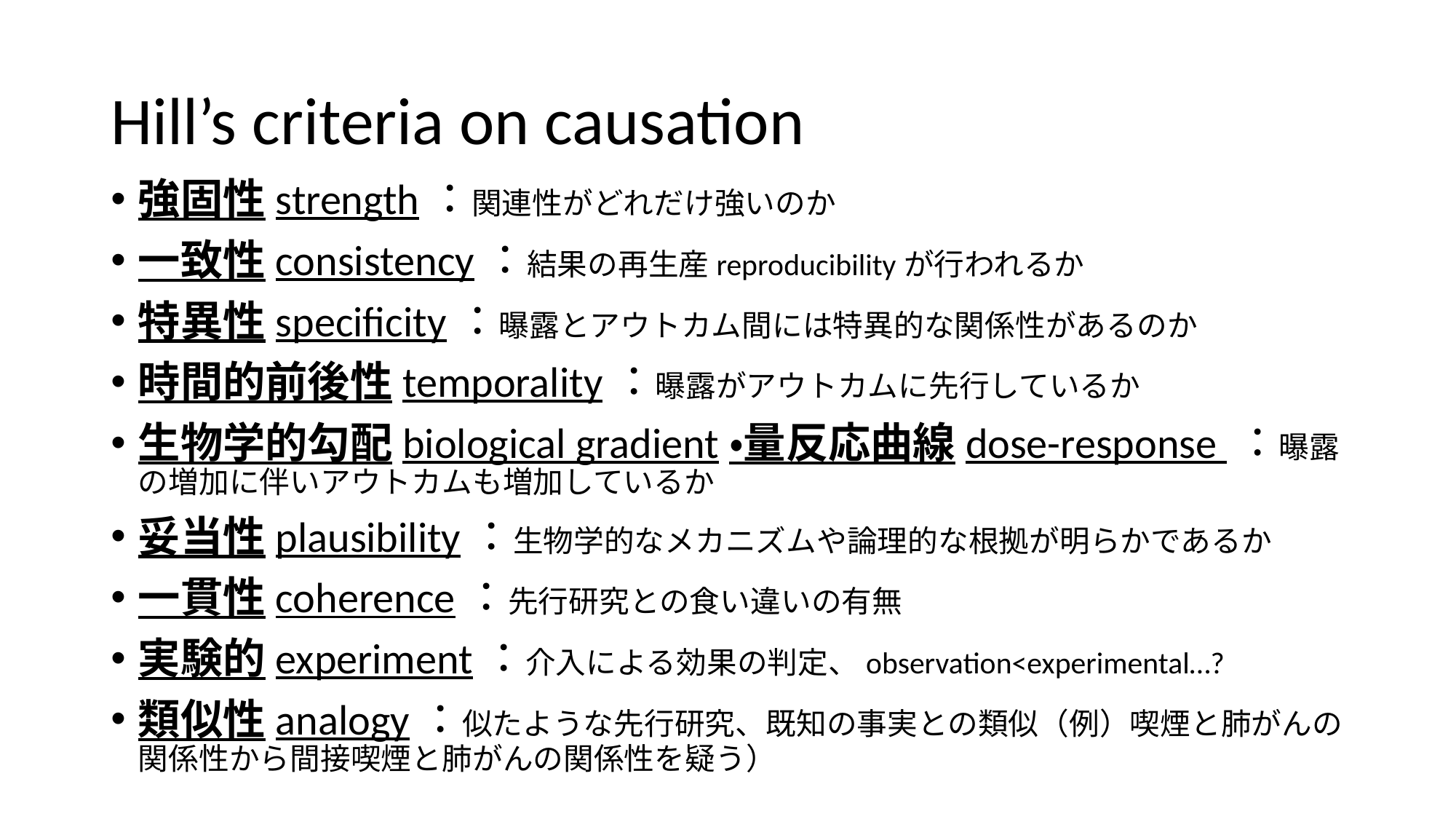

# Hill’s criteria on causation
強固性strength：関連性がどれだけ強いのか
一致性consistency：結果の再生産reproducibilityが行われるか
特異性specificity：曝露とアウトカム間には特異的な関係性があるのか
時間的前後性temporality：曝露がアウトカムに先行しているか
生物学的勾配biological gradient・量反応曲線dose-response ：曝露の増加に伴いアウトカムも増加しているか
妥当性plausibility：生物学的なメカニズムや論理的な根拠が明らかであるか
一貫性coherence：先行研究との食い違いの有無
実験的experiment：介入による効果の判定、observation<experimental…?
類似性analogy：似たような先行研究、既知の事実との類似（例）喫煙と肺がんの関係性から間接喫煙と肺がんの関係性を疑う）